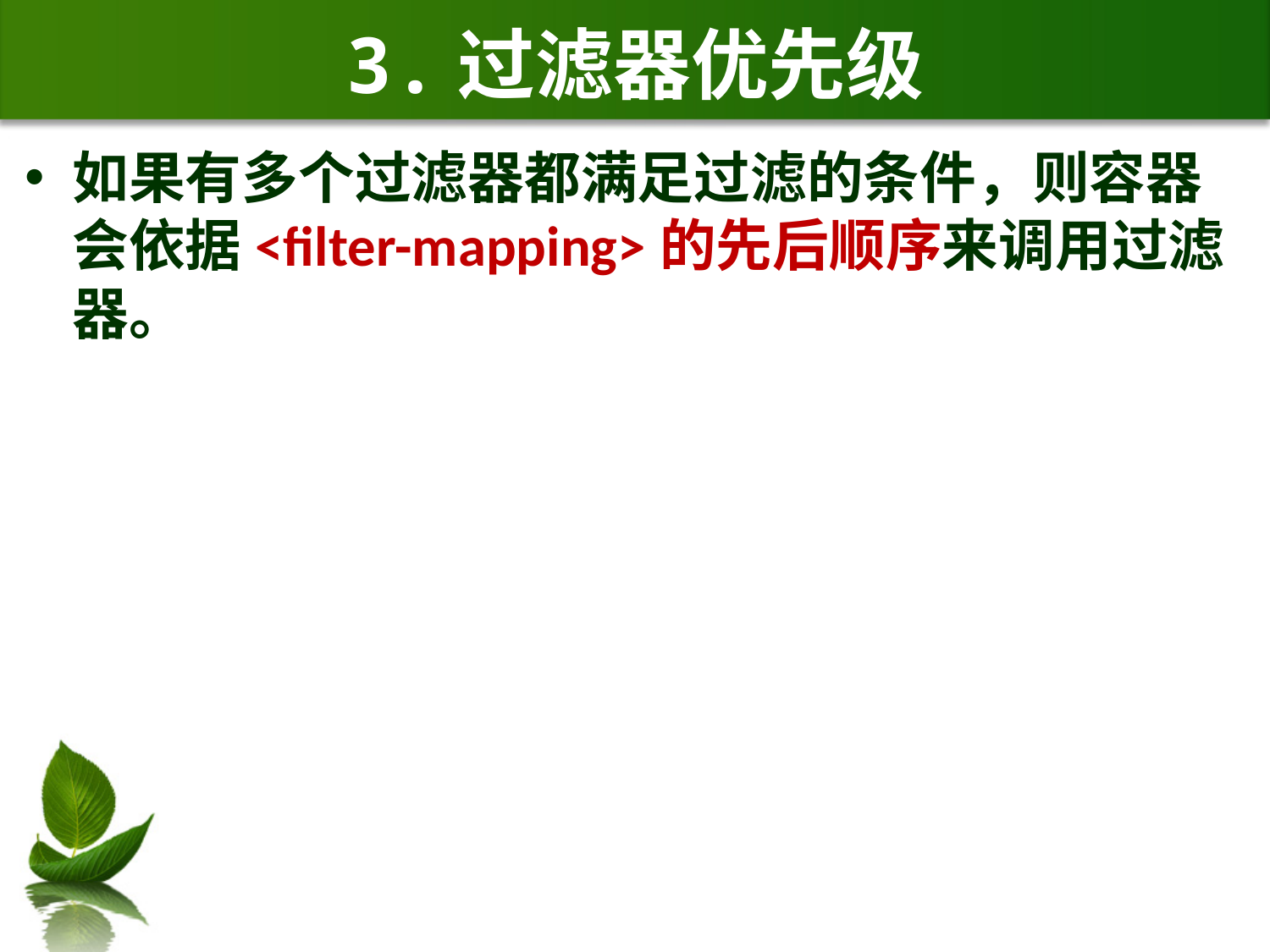

# 3.过滤器优先级
如果有多个过滤器都满足过滤的条件，则容器会依据<filter-mapping>的先后顺序来调用过滤器。